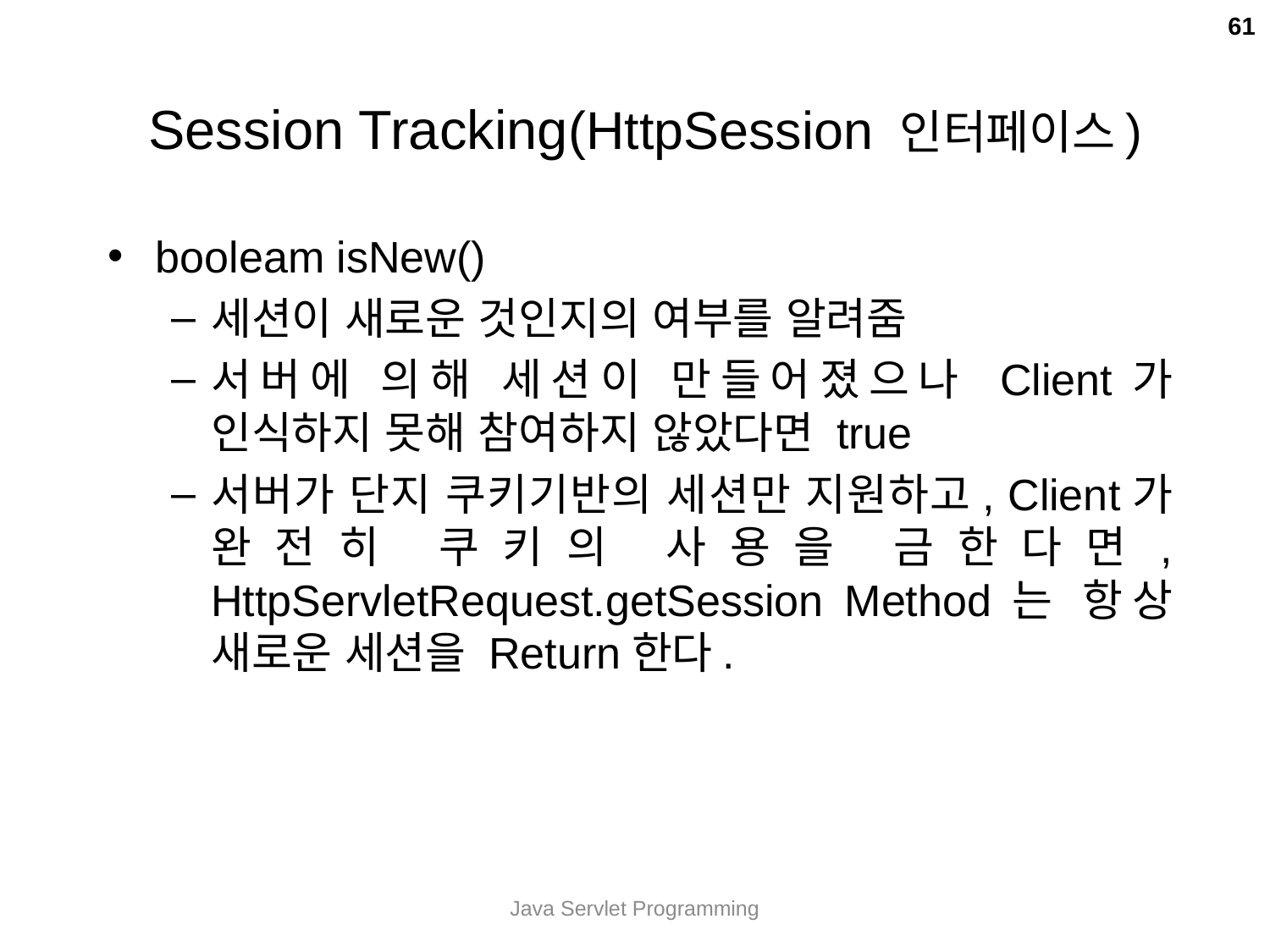

61
# Session Tracking(HttpSession 인터페이스)
booleam isNew()
세션이 새로운 것인지의 여부를 알려줌
서버에 의해 세션이 만들어졌으나 Client가 인식하지 못해 참여하지 않았다면 true
서버가 단지 쿠키기반의 세션만 지원하고, Client가 완전히 쿠키의 사용을 금한다면, HttpServletRequest.getSession Method는 항상 새로운 세션을 Return한다.
Java Servlet Programming